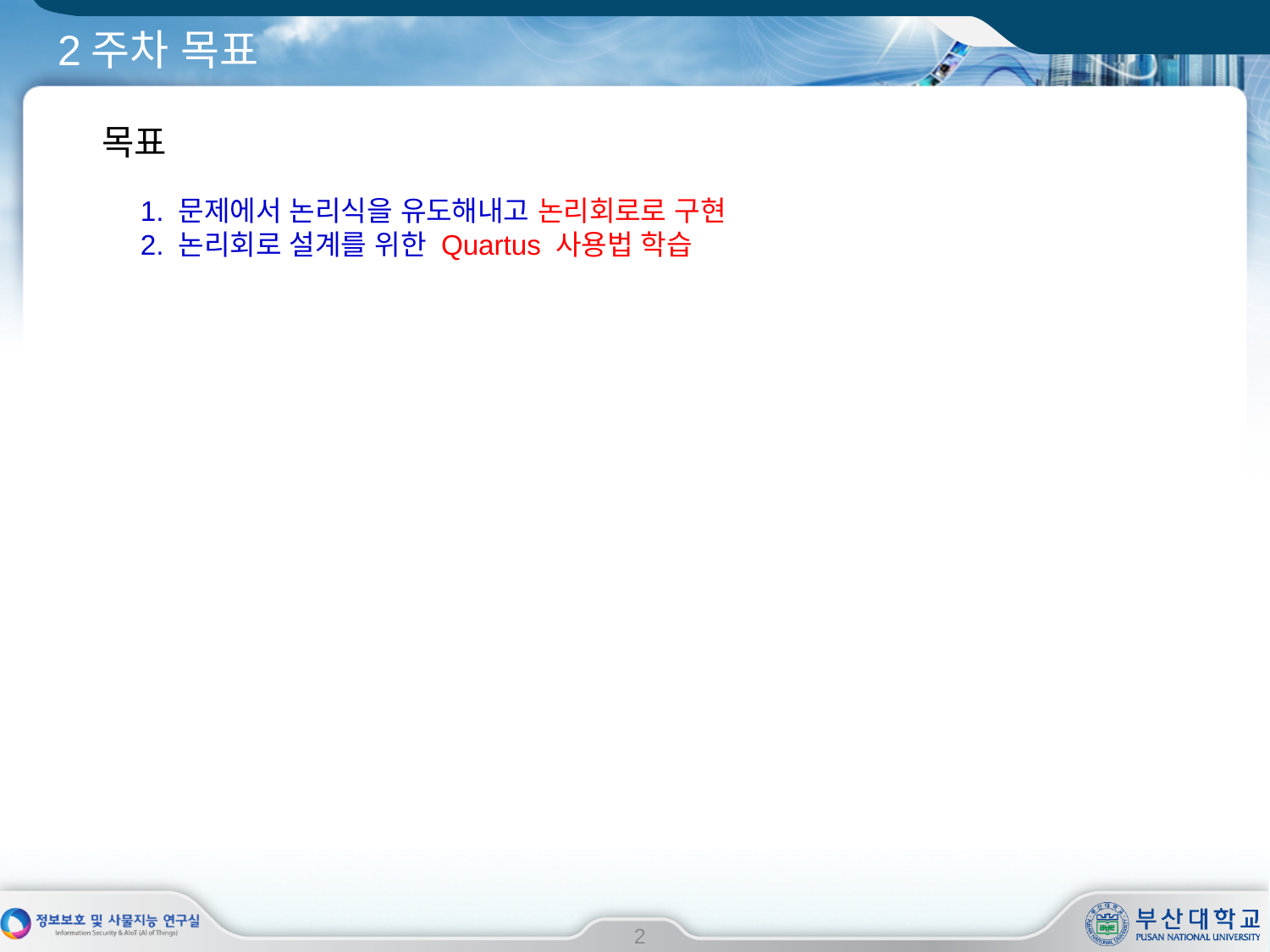

# 2주차 목표
목표
1. 문제에서 논리식을 유도해내고 논리회로로 구현
2. 논리회로 설계를 위한 Quartus 사용법 학습
2